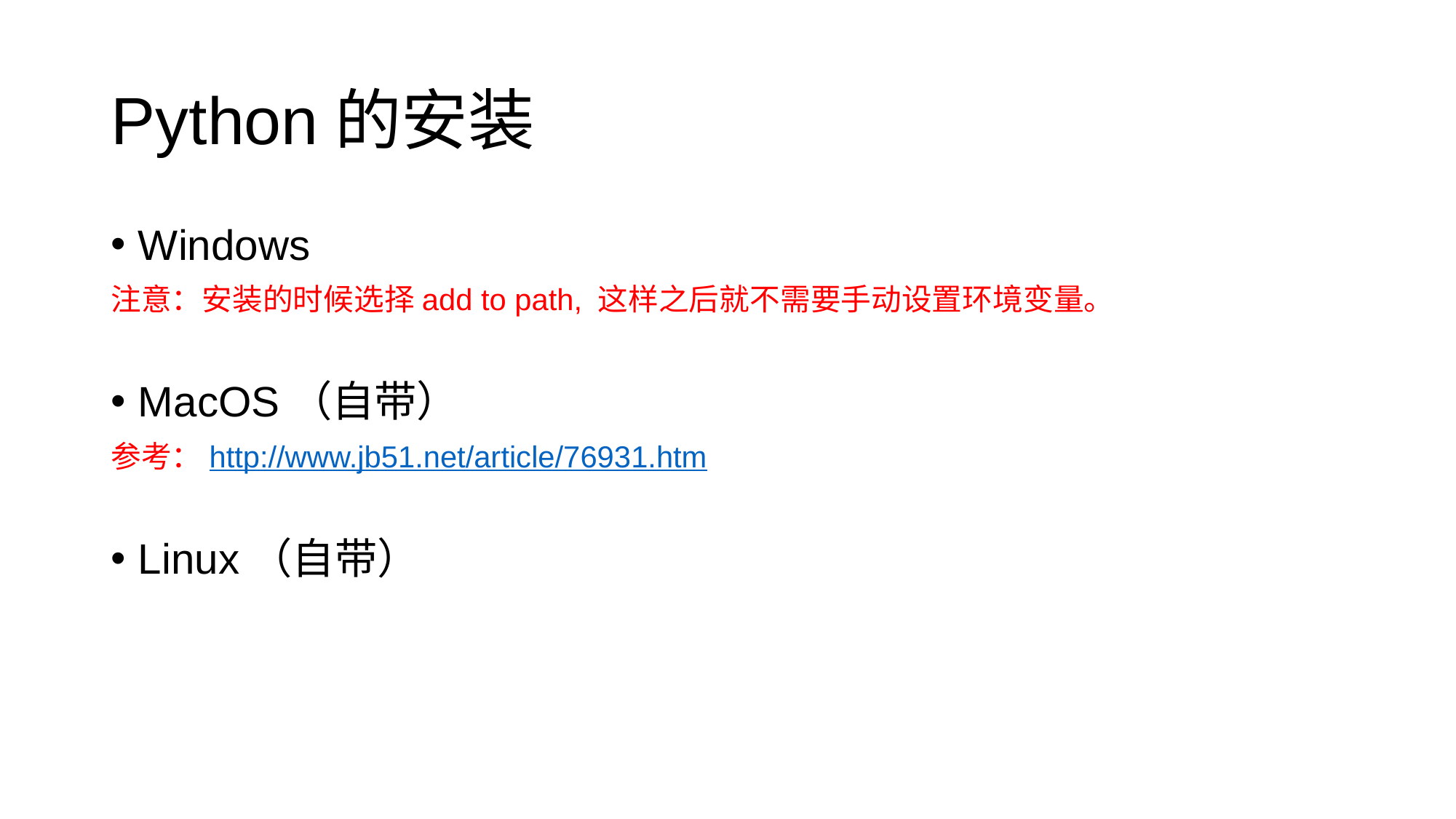

# Python的安装
Windows
注意：安装的时候选择add to path, 这样之后就不需要手动设置环境变量。

MacOS（自带）
参考：http://www.jb51.net/article/76931.htm

Linux（自带）